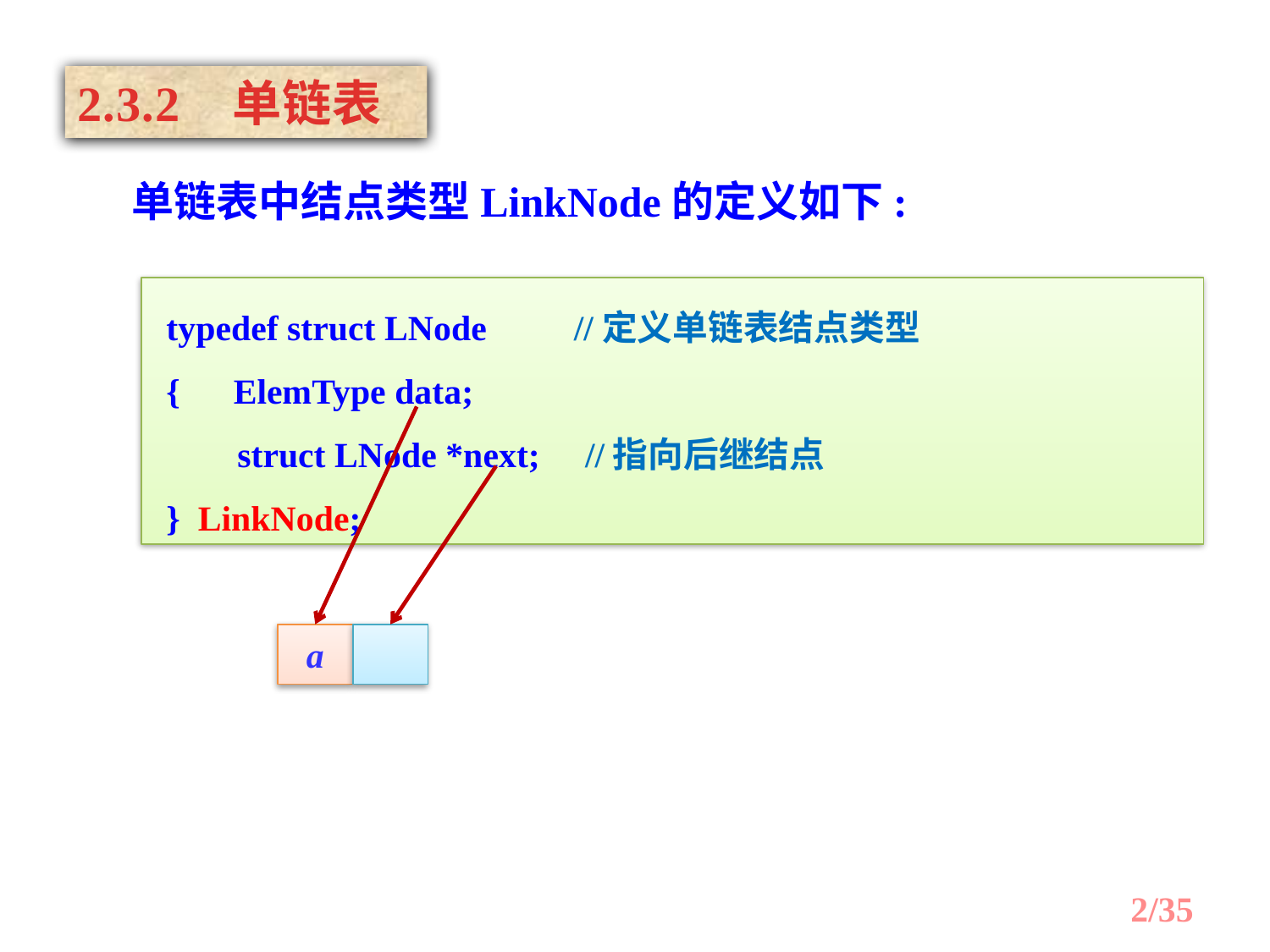

2.3.2   单链表
单链表中结点类型LinkNode的定义如下:
typedef struct LNode     	   //定义单链表结点类型
{      ElemType data;
        struct LNode *next;     //指向后继结点
}  LinkNode;
a

2/35